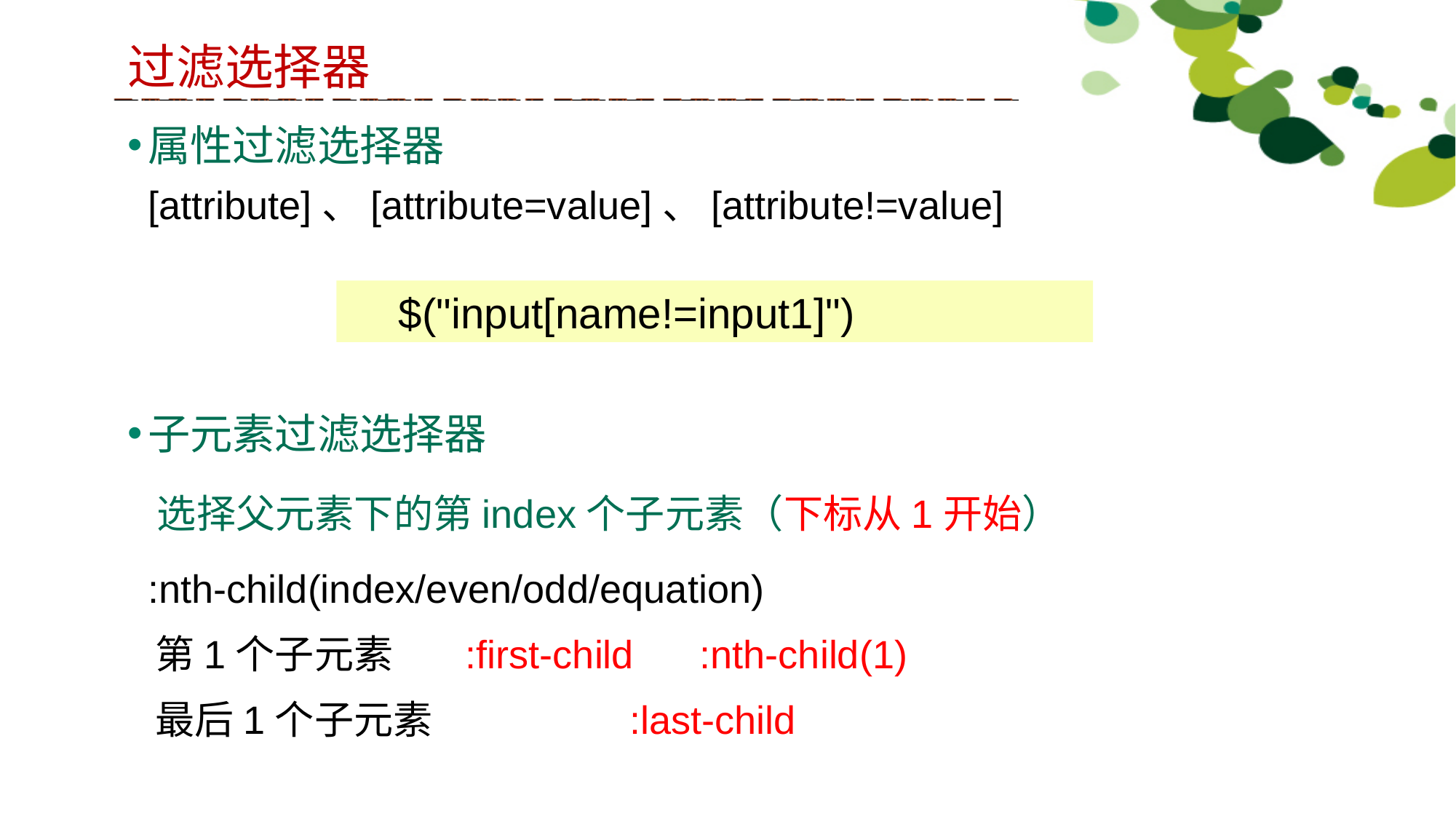

过滤选择器
属性过滤选择器
	[attribute]、[attribute=value]、[attribute!=value]

子元素过滤选择器
  选择父元素下的第index个子元素（下标从1开始）
	:nth-child(index/even/odd/equation)
  第1个子元素       :first-child      :nth-child(1)
  最后1个子元素		    :last-child

$("input[name!=input1]")